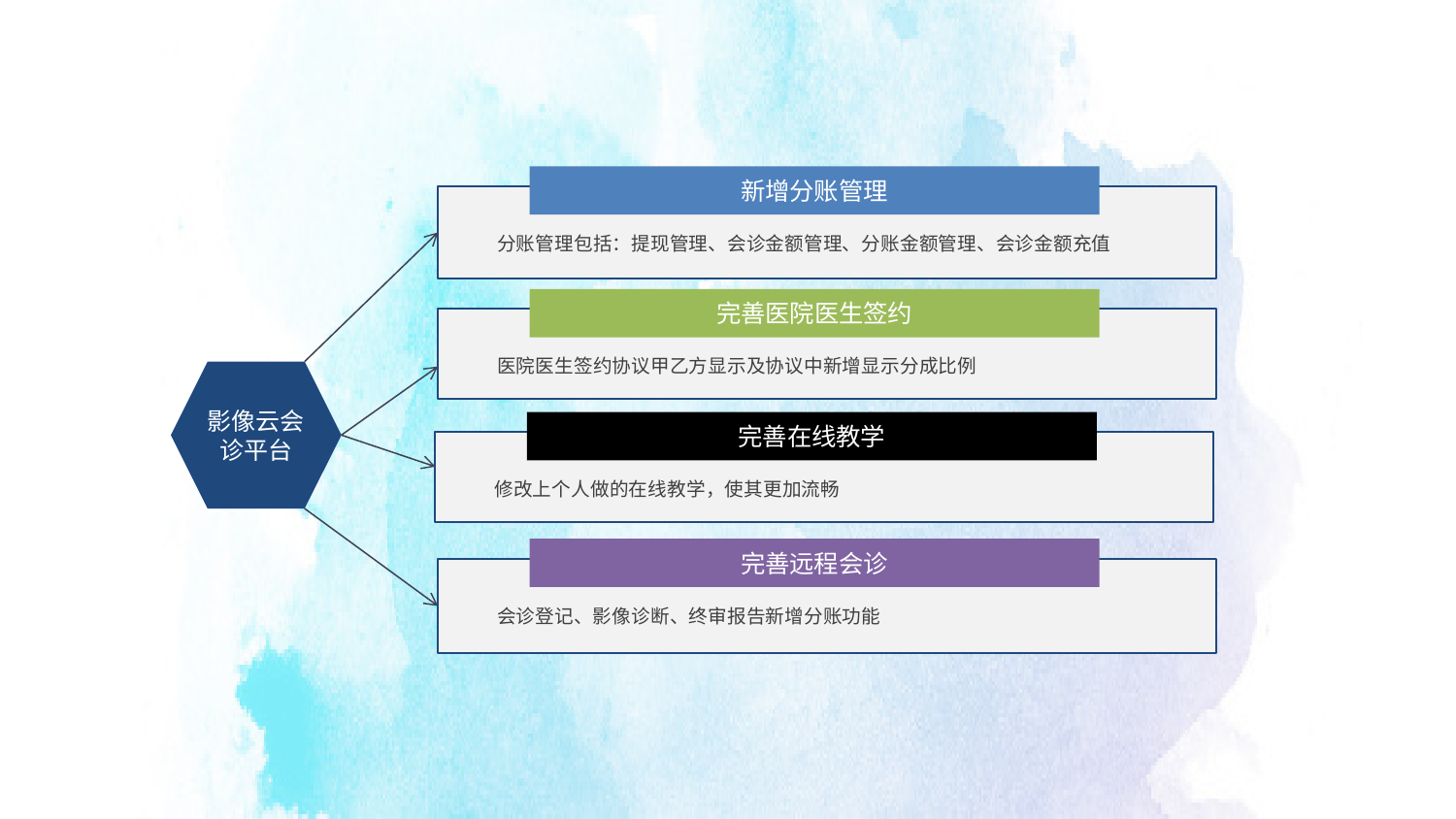

新增分账管理

分账管理包括：提现管理、会诊金额管理、分账金额管理、会诊金额充值
完善医院医生签约

医院医生签约协议甲乙方显示及协议中新增显示分成比例
影像云会诊平台
完善在线教学

修改上个人做的在线教学，使其更加流畅
完善远程会诊

会诊登记、影像诊断、终审报告新增分账功能